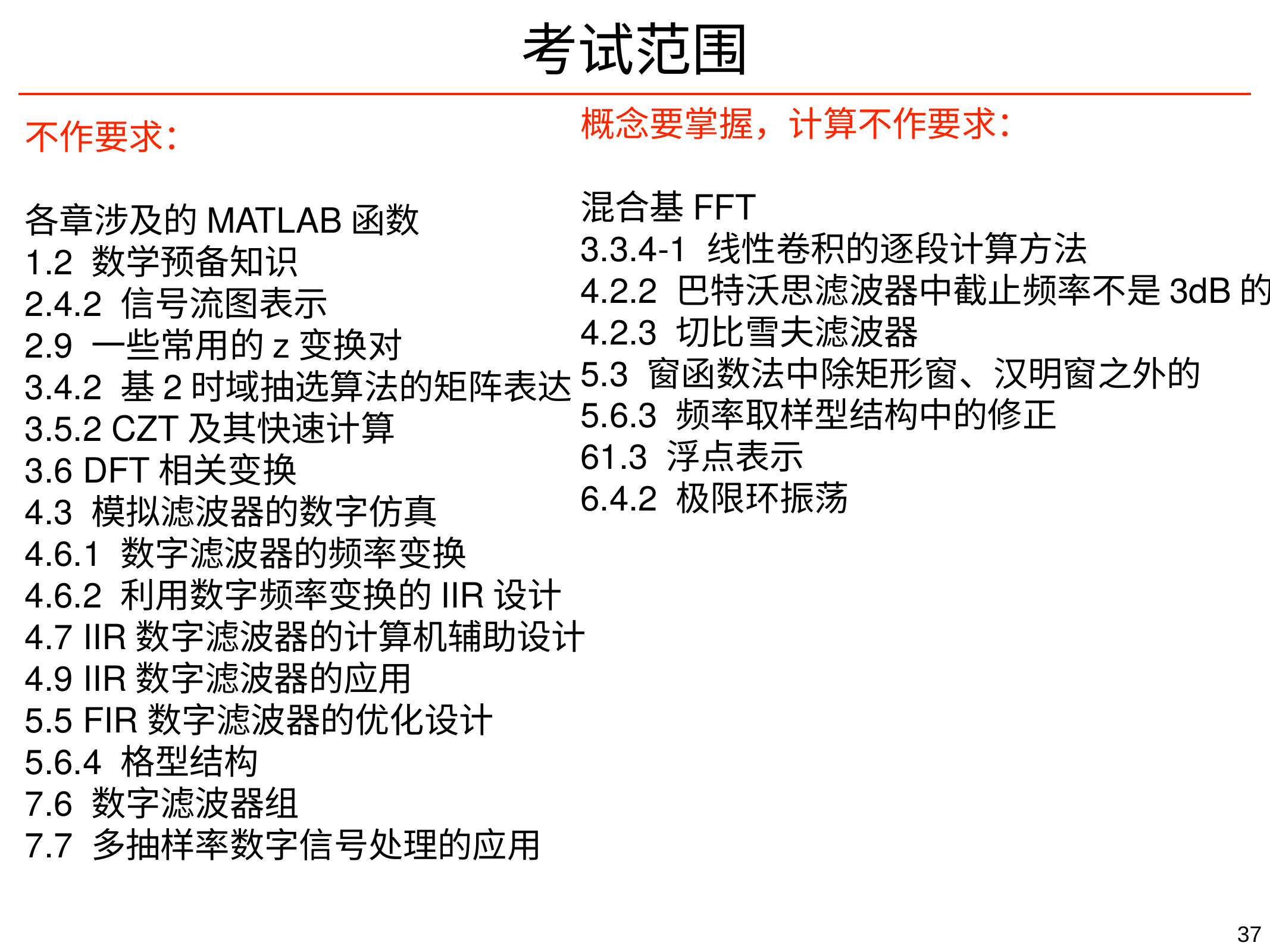

# 考试范围
不作要求：

各章涉及的MATLAB函数
1.2 数学预备知识
2.4.2 信号流图表示
2.9 一些常用的z变换对
3.4.2 基2时域抽选算法的矩阵表达
3.5.2 CZT及其快速计算
3.6 DFT相关变换
4.3 模拟滤波器的数字仿真
4.6.1 数字滤波器的频率变换
4.6.2 利用数字频率变换的IIR设计
4.7 IIR数字滤波器的计算机辅助设计
4.9 IIR数字滤波器的应用
5.5 FIR数字滤波器的优化设计
5.6.4 格型结构
7.6 数字滤波器组
7.7 多抽样率数字信号处理的应用
概念要掌握，计算不作要求：

混合基FFT
3.3.4-1 线性卷积的逐段计算方法
4.2.2 巴特沃思滤波器中截止频率不是3dB的
4.2.3 切比雪夫滤波器
5.3 窗函数法中除矩形窗、汉明窗之外的
5.6.3 频率取样型结构中的修正
61.3 浮点表示
6.4.2 极限环振荡
37